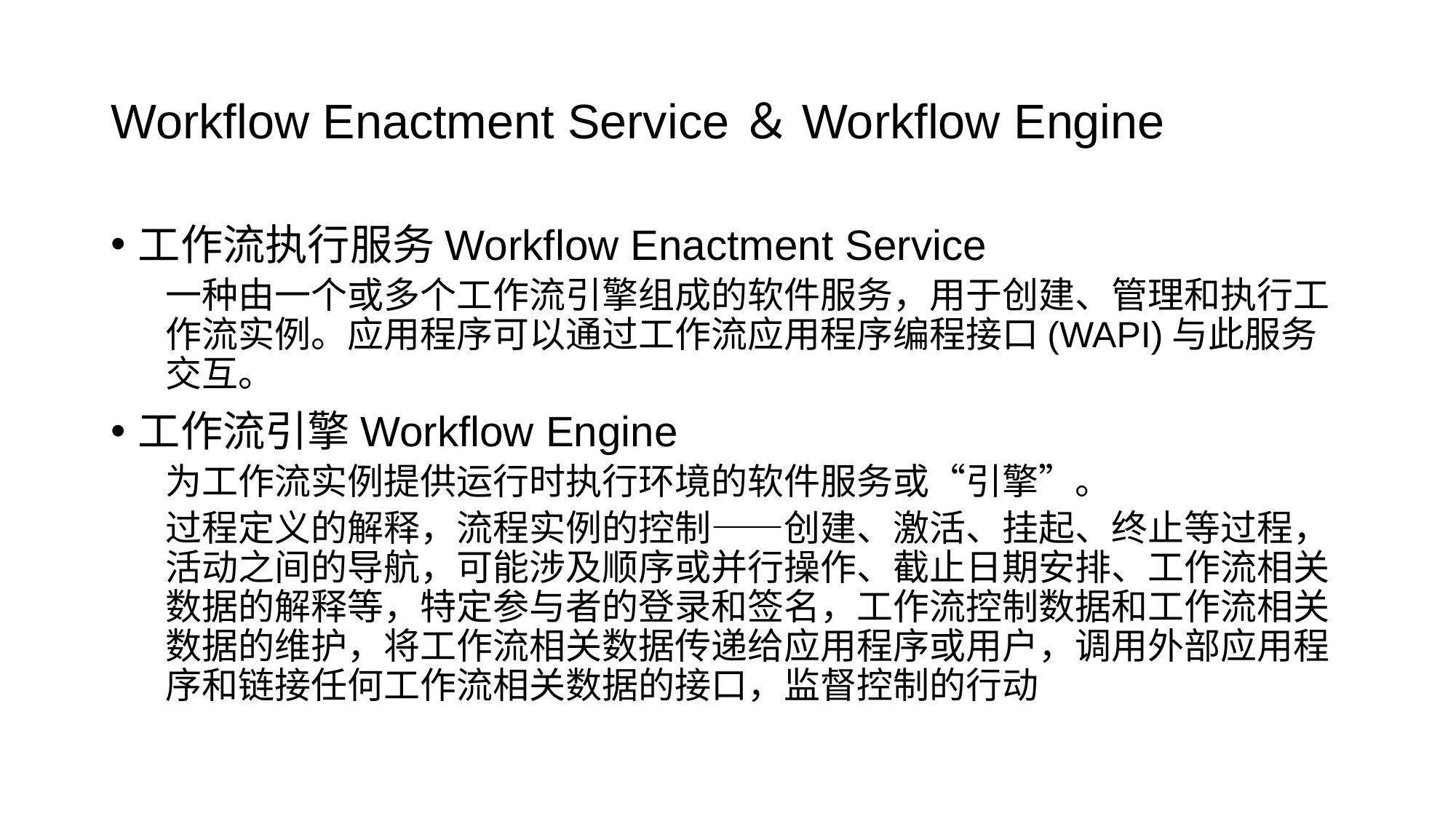

# Workflow Enactment Service＆Workflow Engine
工作流执行服务Workflow Enactment Service
一种由一个或多个工作流引擎组成的软件服务，用于创建、管理和执行工作流实例。应用程序可以通过工作流应用程序编程接口(WAPI)与此服务交互。
工作流引擎Workflow Engine
为工作流实例提供运行时执行环境的软件服务或“引擎”。
过程定义的解释，流程实例的控制——创建、激活、挂起、终止等过程，活动之间的导航，可能涉及顺序或并行操作、截止日期安排、工作流相关数据的解释等，特定参与者的登录和签名，工作流控制数据和工作流相关数据的维护，将工作流相关数据传递给应用程序或用户，调用外部应用程序和链接任何工作流相关数据的接口，监督控制的行动